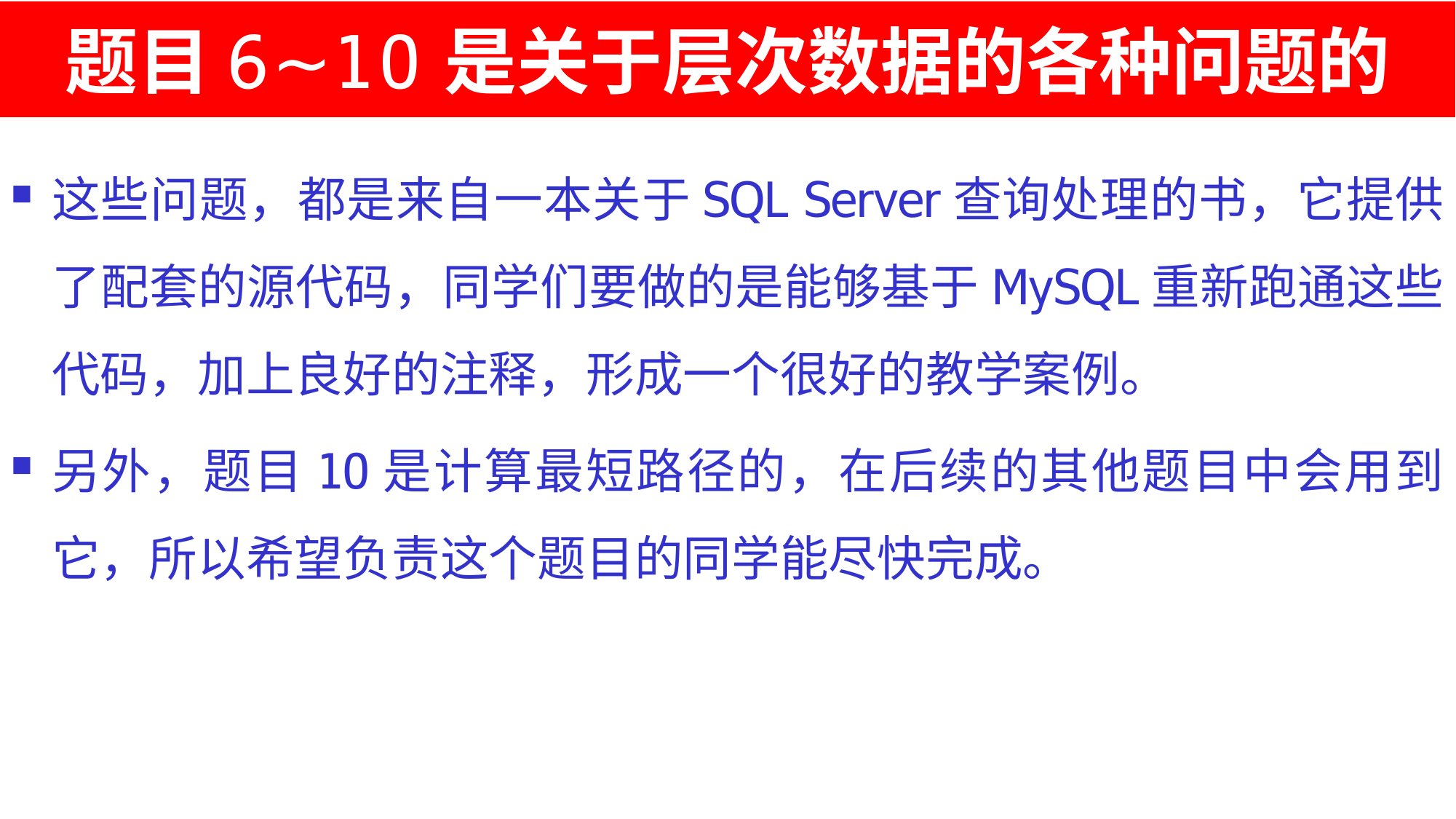

# 题目6~10是关于层次数据的各种问题的
这些问题，都是来自一本关于SQL Server查询处理的书，它提供了配套的源代码，同学们要做的是能够基于MySQL重新跑通这些代码，加上良好的注释，形成一个很好的教学案例。
另外，题目10是计算最短路径的，在后续的其他题目中会用到它，所以希望负责这个题目的同学能尽快完成。